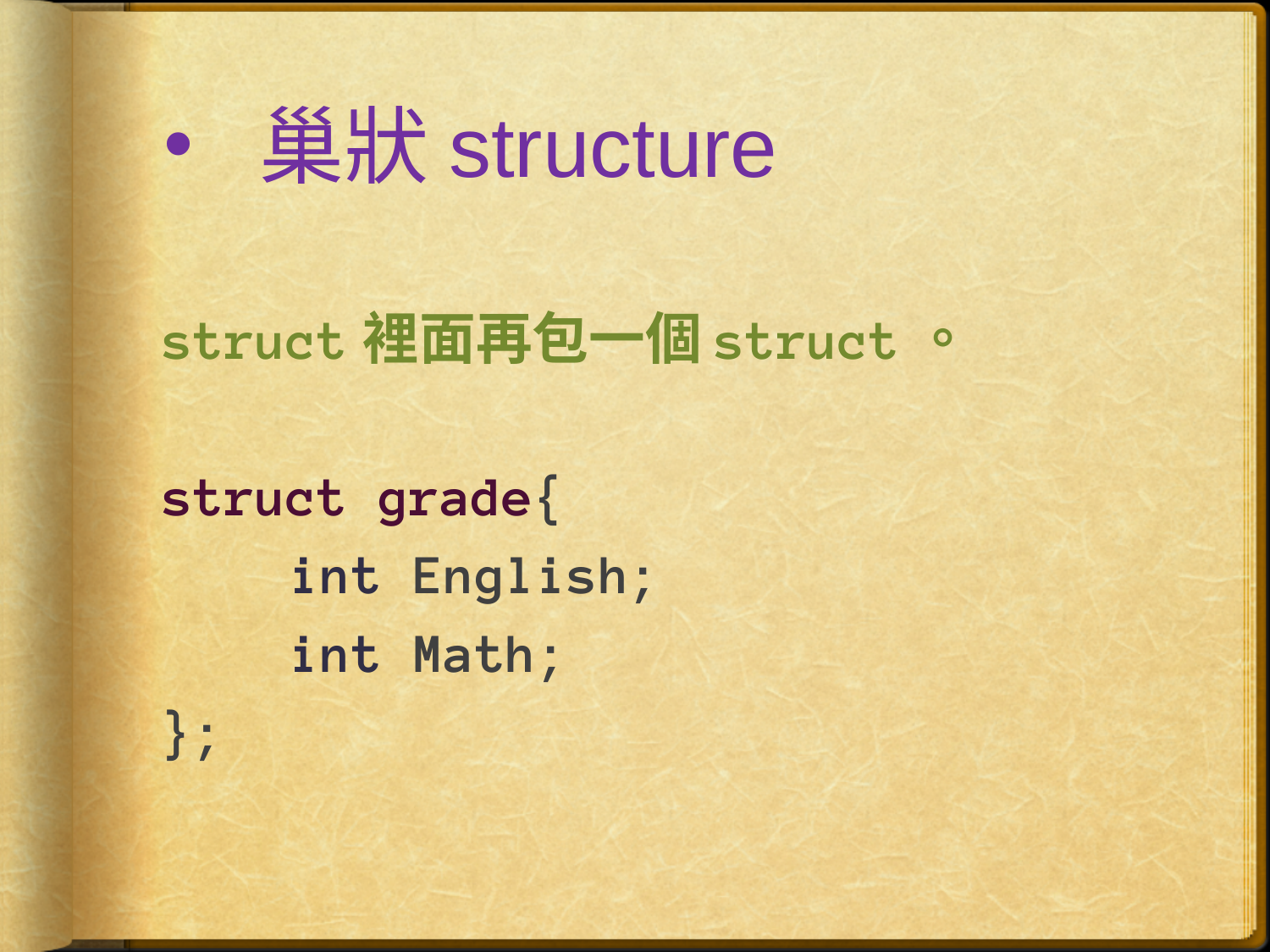

# 巢狀structure
struct裡面再包一個struct。

struct grade{
	int English;
	int Math;
};